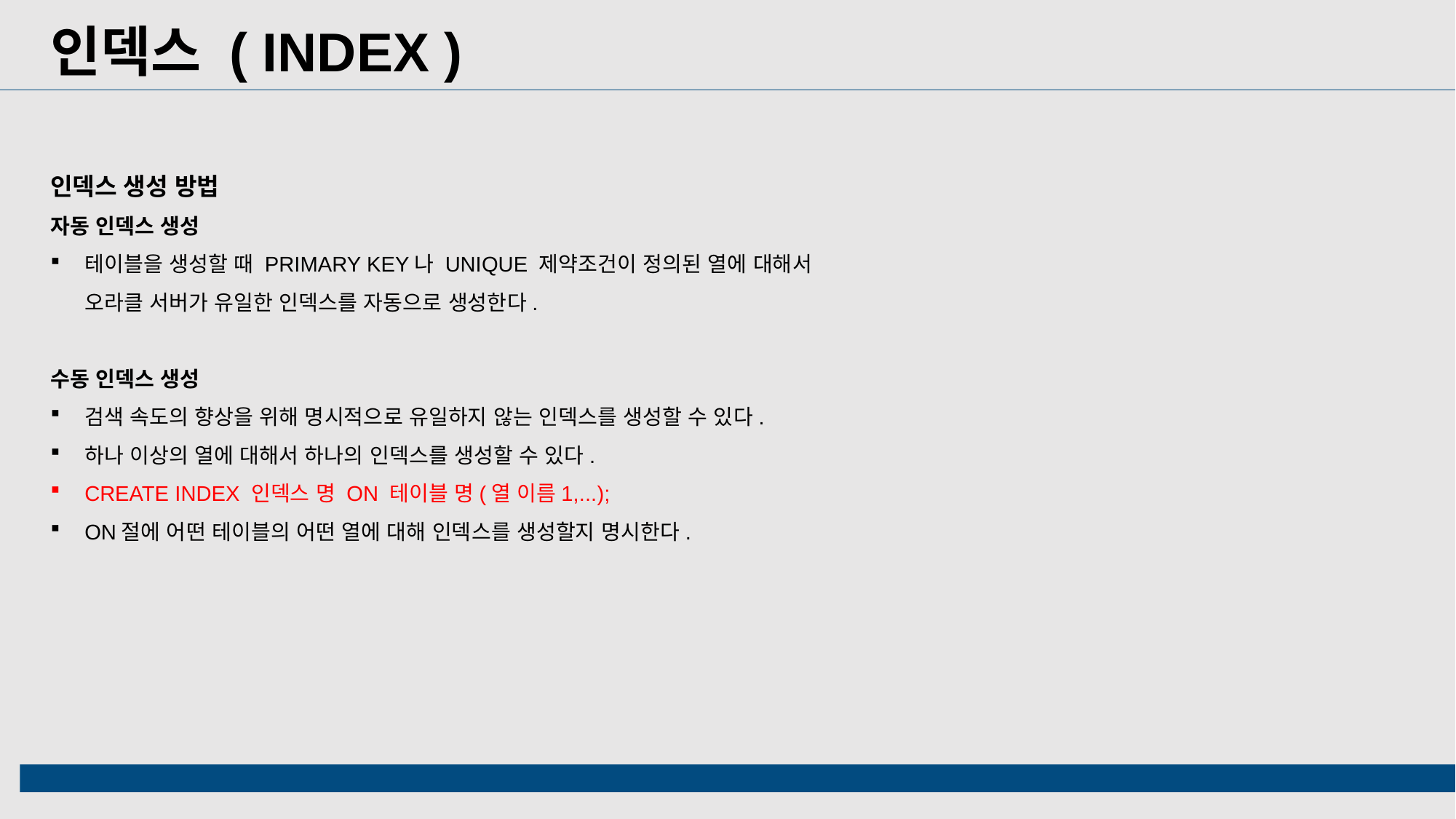

인덱스 ( INDEX )
인덱스 생성 방법
자동 인덱스 생성
테이블을 생성할 때 PRIMARY KEY나 UNIQUE 제약조건이 정의된 열에 대해서 오라클 서버가 유일한 인덱스를 자동으로 생성한다.

수동 인덱스 생성
검색 속도의 향상을 위해 명시적으로 유일하지 않는 인덱스를 생성할 수 있다.
하나 이상의 열에 대해서 하나의 인덱스를 생성할 수 있다.
CREATE INDEX 인덱스 명 ON 테이블 명(열 이름1,...);
ON절에 어떤 테이블의 어떤 열에 대해 인덱스를 생성할지 명시한다.